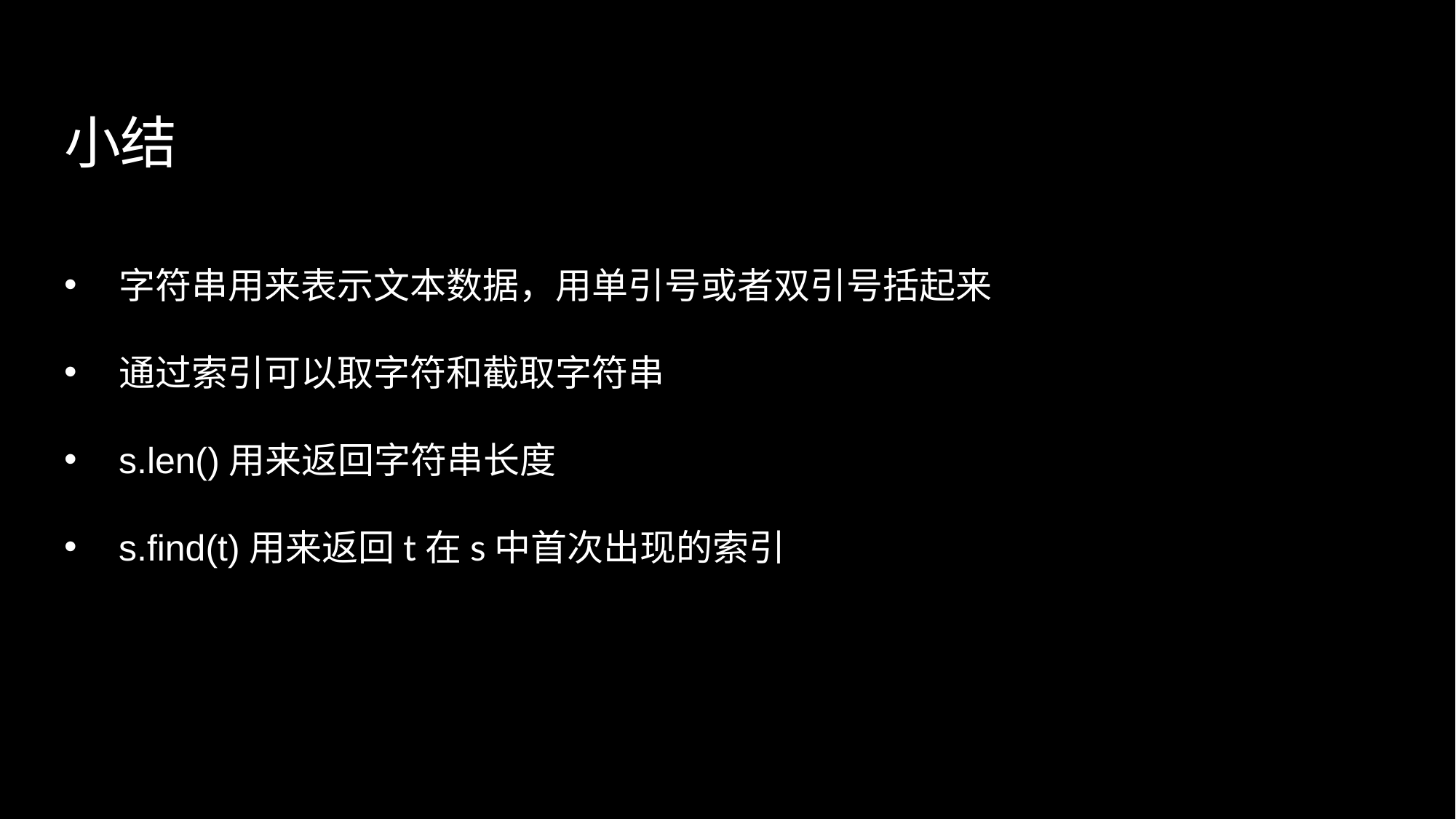

小结
字符串用来表示文本数据，用单引号或者双引号括起来

通过索引可以取字符和截取字符串

s.len()用来返回字符串长度

s.find(t)用来返回t在s中首次出现的索引